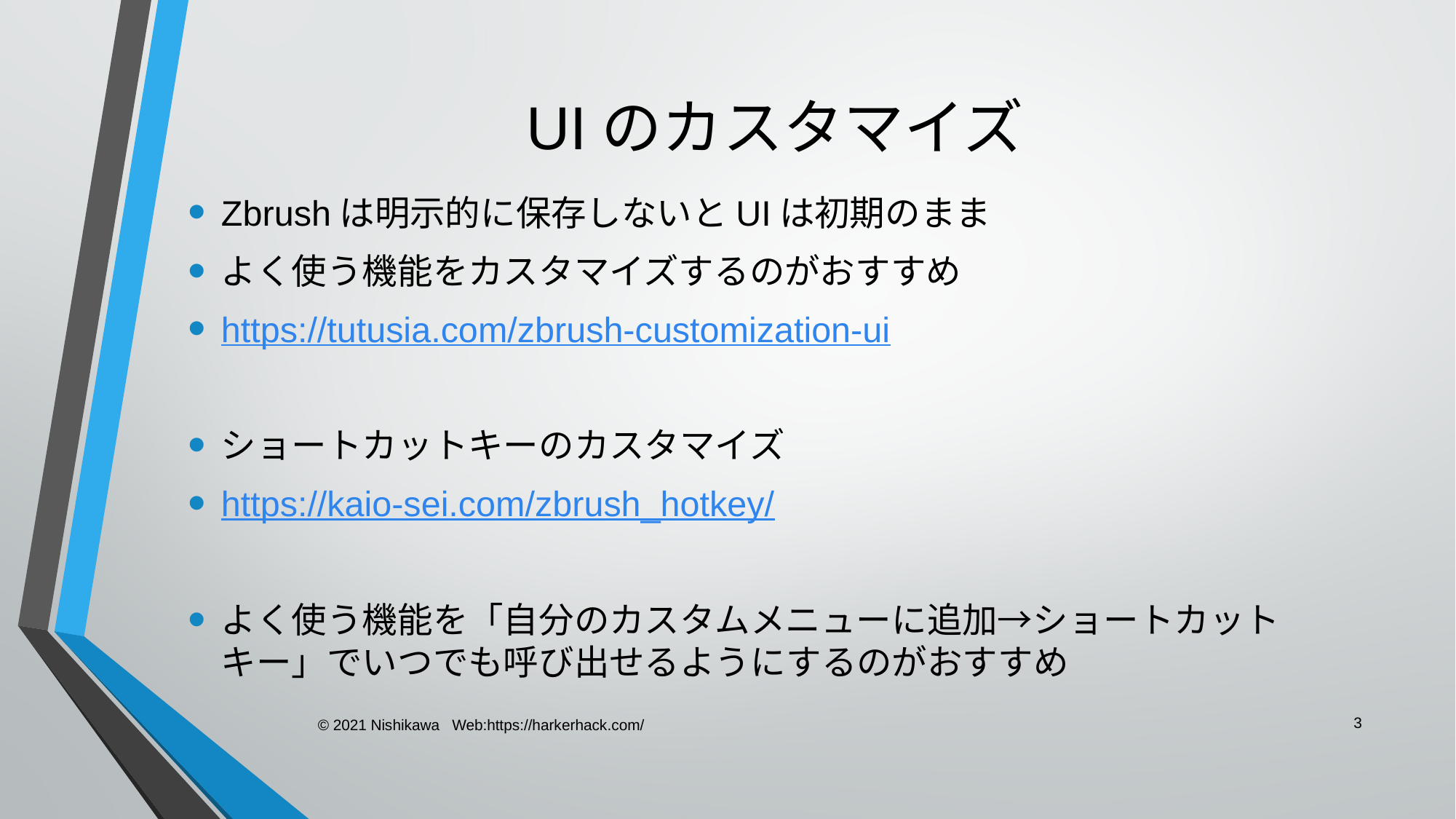

# UIのカスタマイズ
Zbrushは明示的に保存しないとUIは初期のまま
よく使う機能をカスタマイズするのがおすすめ
https://tutusia.com/zbrush-customization-ui

ショートカットキーのカスタマイズ
https://kaio-sei.com/zbrush_hotkey/

よく使う機能を「自分のカスタムメニューに追加→ショートカットキー」でいつでも呼び出せるようにするのがおすすめ
3
© 2021 Nishikawa   Web:https://harkerhack.com/